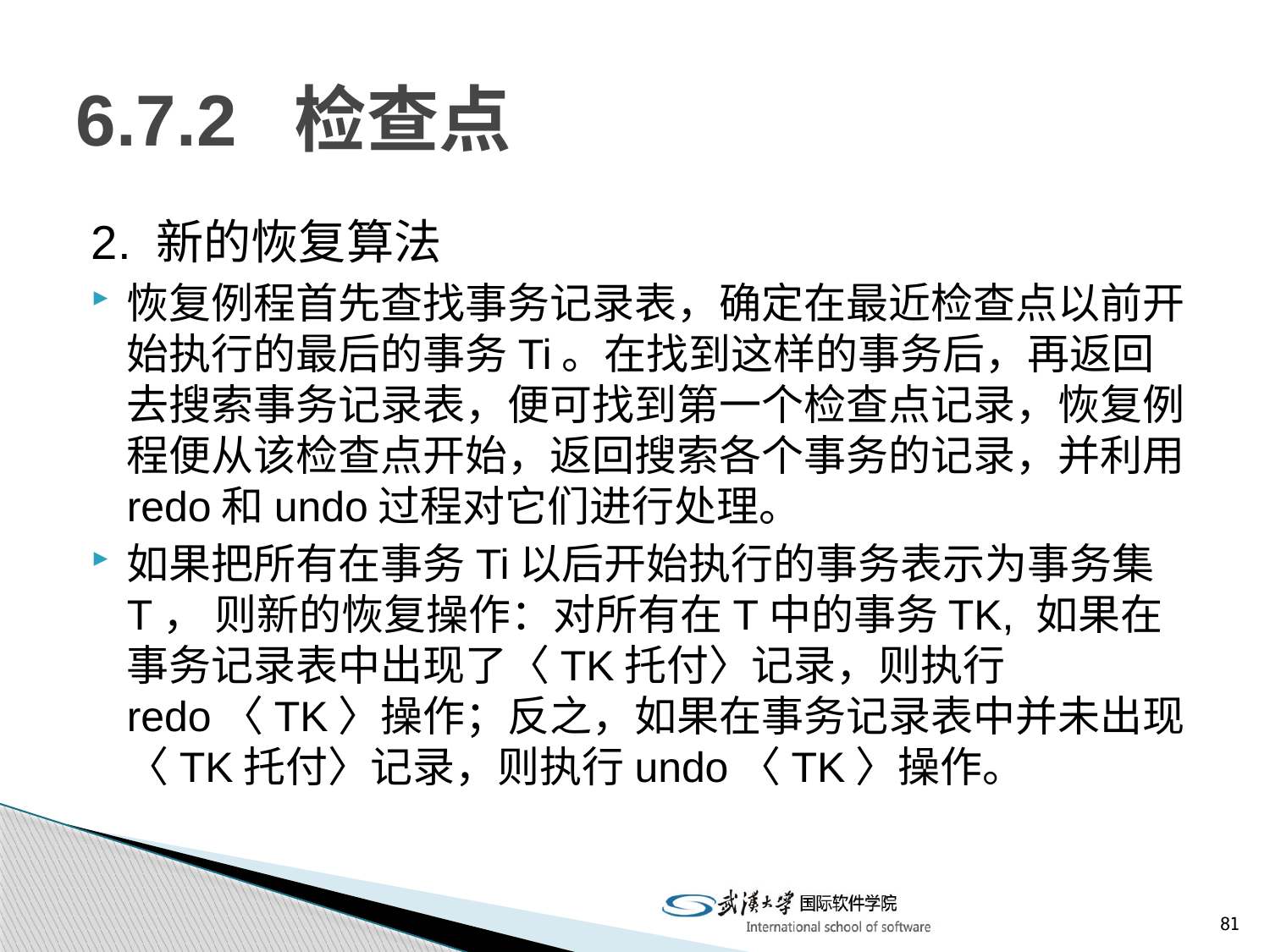

# 6.7.2  检查点
2. 新的恢复算法
恢复例程首先查找事务记录表，确定在最近检查点以前开始执行的最后的事务Ti。在找到这样的事务后，再返回去搜索事务记录表，便可找到第一个检查点记录，恢复例程便从该检查点开始，返回搜索各个事务的记录，并利用redo和undo过程对它们进行处理。
如果把所有在事务Ti以后开始执行的事务表示为事务集T， 则新的恢复操作：对所有在T中的事务TK, 如果在事务记录表中出现了〈TK托付〉记录，则执行redo〈TK〉操作；反之，如果在事务记录表中并未出现〈TK托付〉记录，则执行undo〈TK〉操作。
81